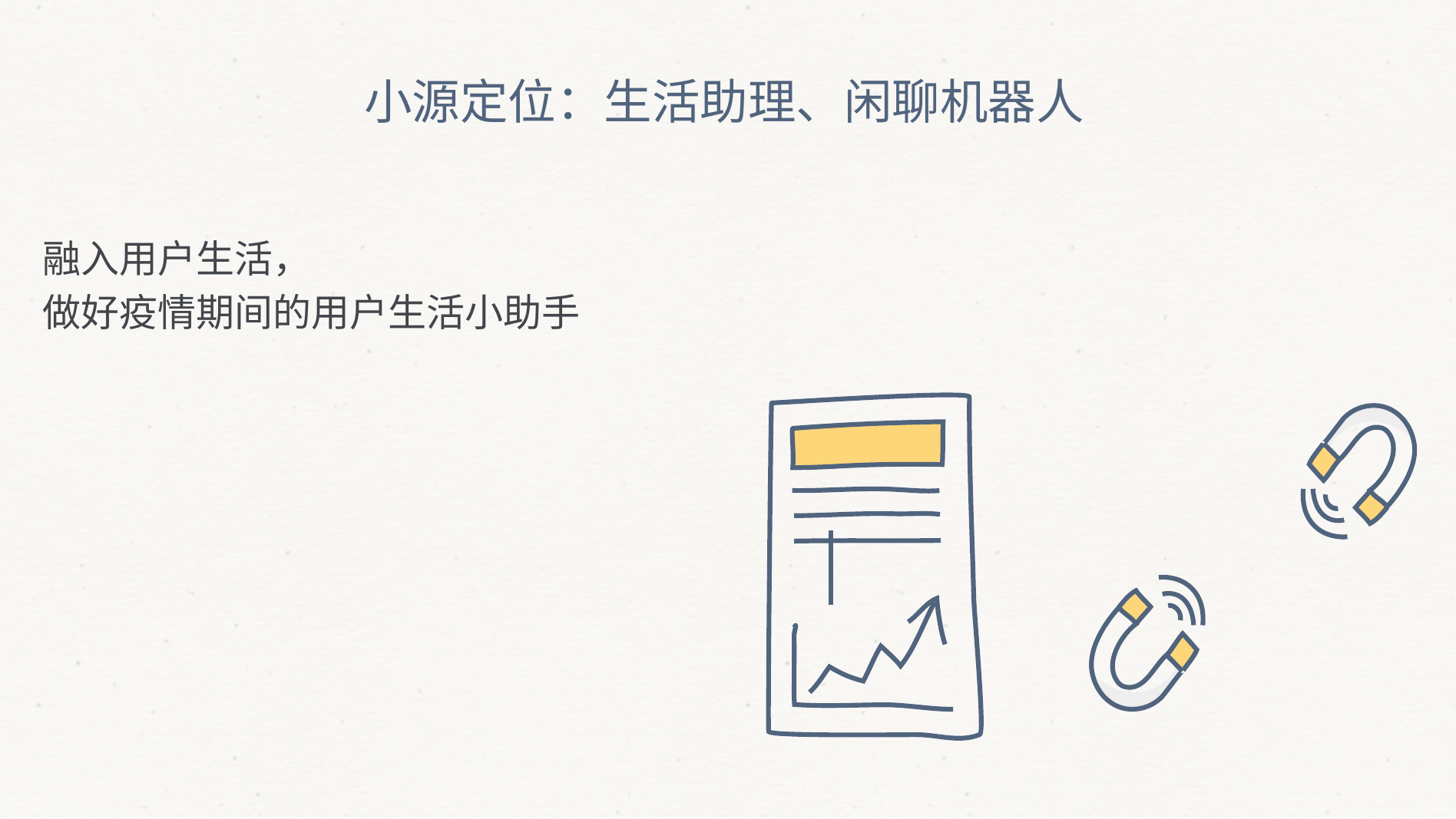

小源定位：生活助理、闲聊机器人
融入用户生活，
做好疫情期间的用户生活小助手